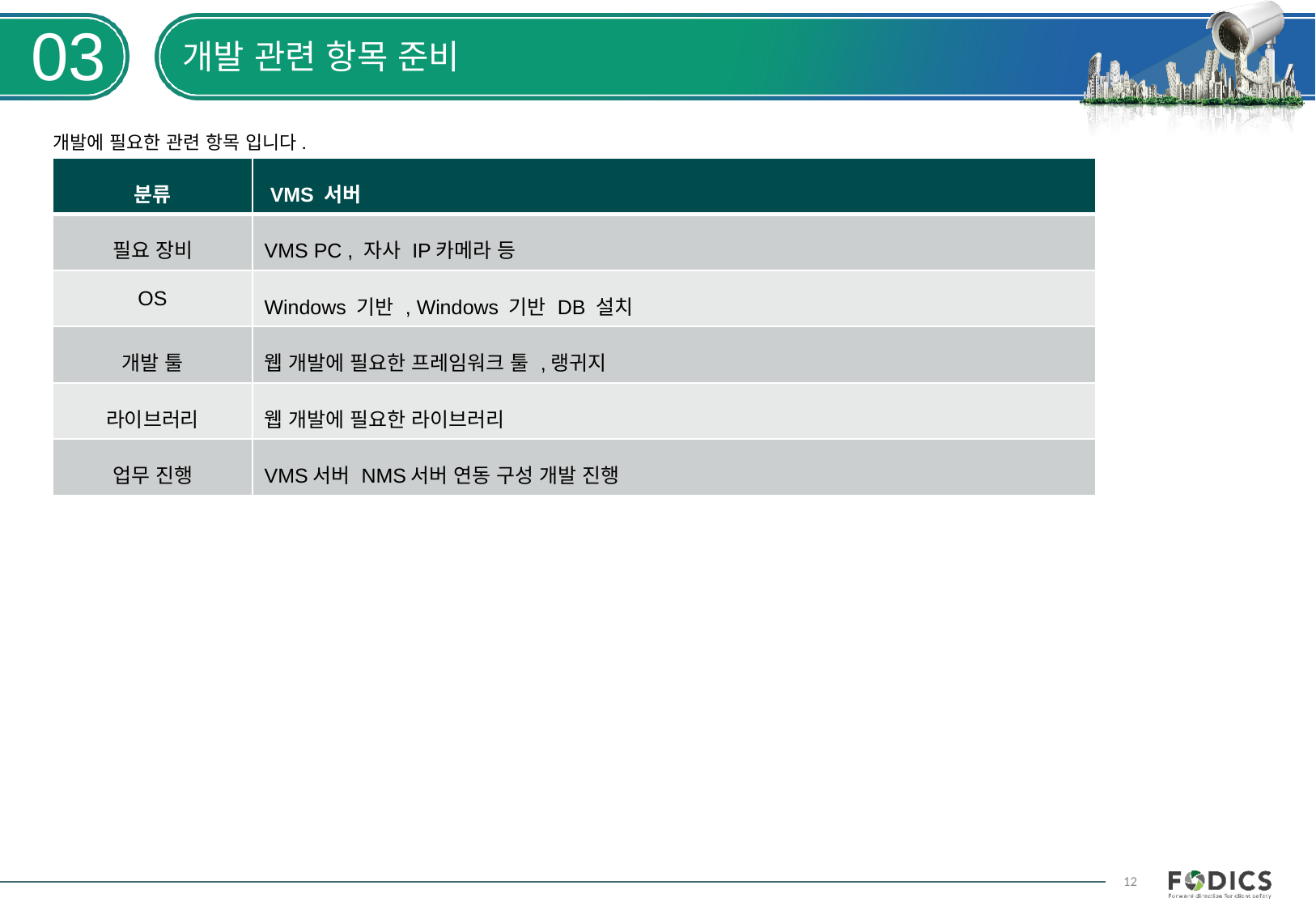

03
# 개발 관련 항목 준비
개발에 필요한 관련 항목 입니다.

| 분류 | VMS 서버 |
| --- | --- |
| 필요 장비 | VMS PC , 자사 IP카메라 등 |
| OS | Windows 기반 , Windows 기반 DB 설치 |
| 개발 툴 | 웹 개발에 필요한 프레임워크 툴 ,랭귀지 |
| 라이브러리 | 웹 개발에 필요한 라이브러리 |
| 업무 진행 | VMS서버 NMS서버 연동 구성 개발 진행 |
12